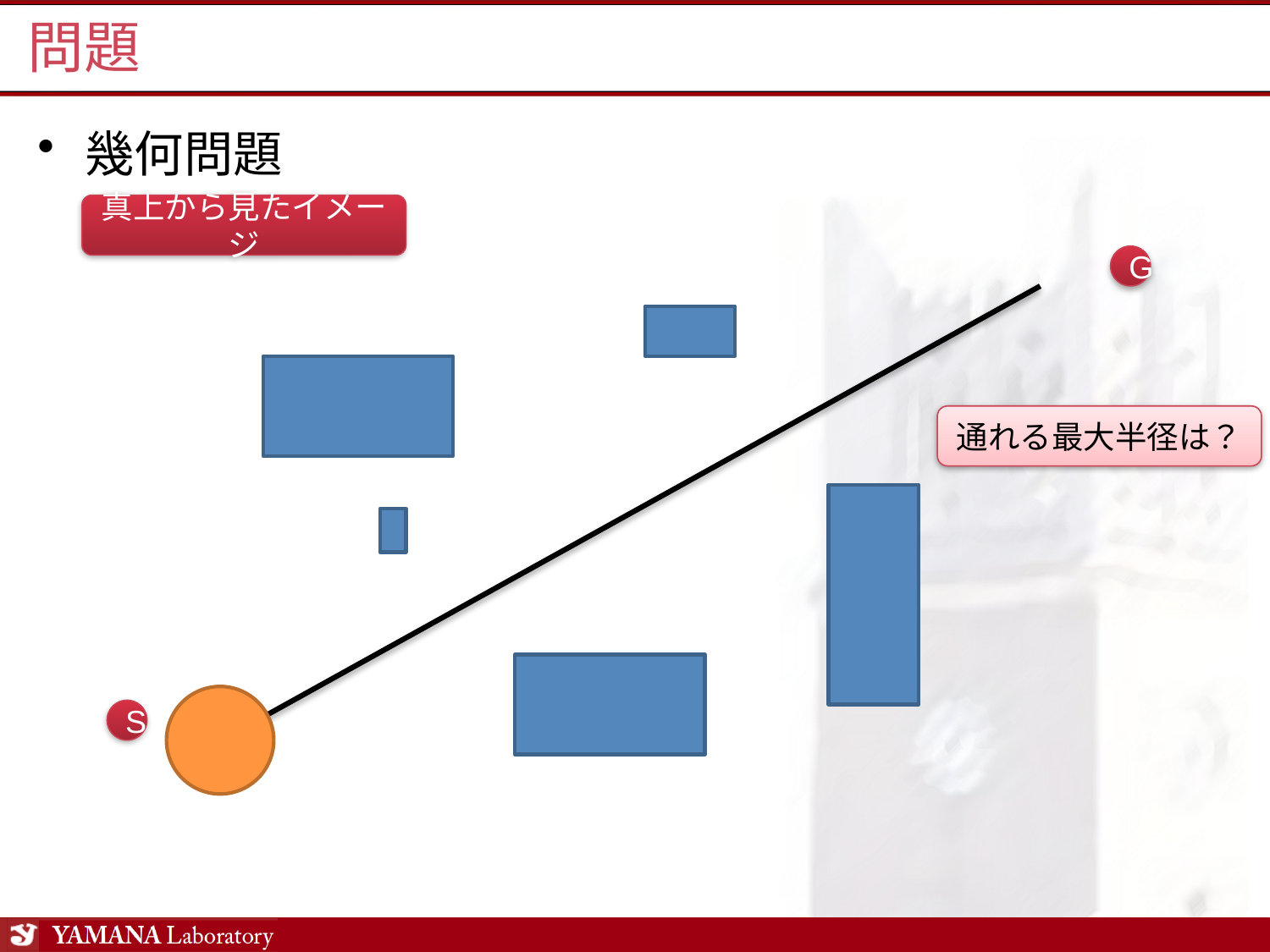

# 問題
幾何問題
真上から見たイメージ
G

通れる最大半径は？

S